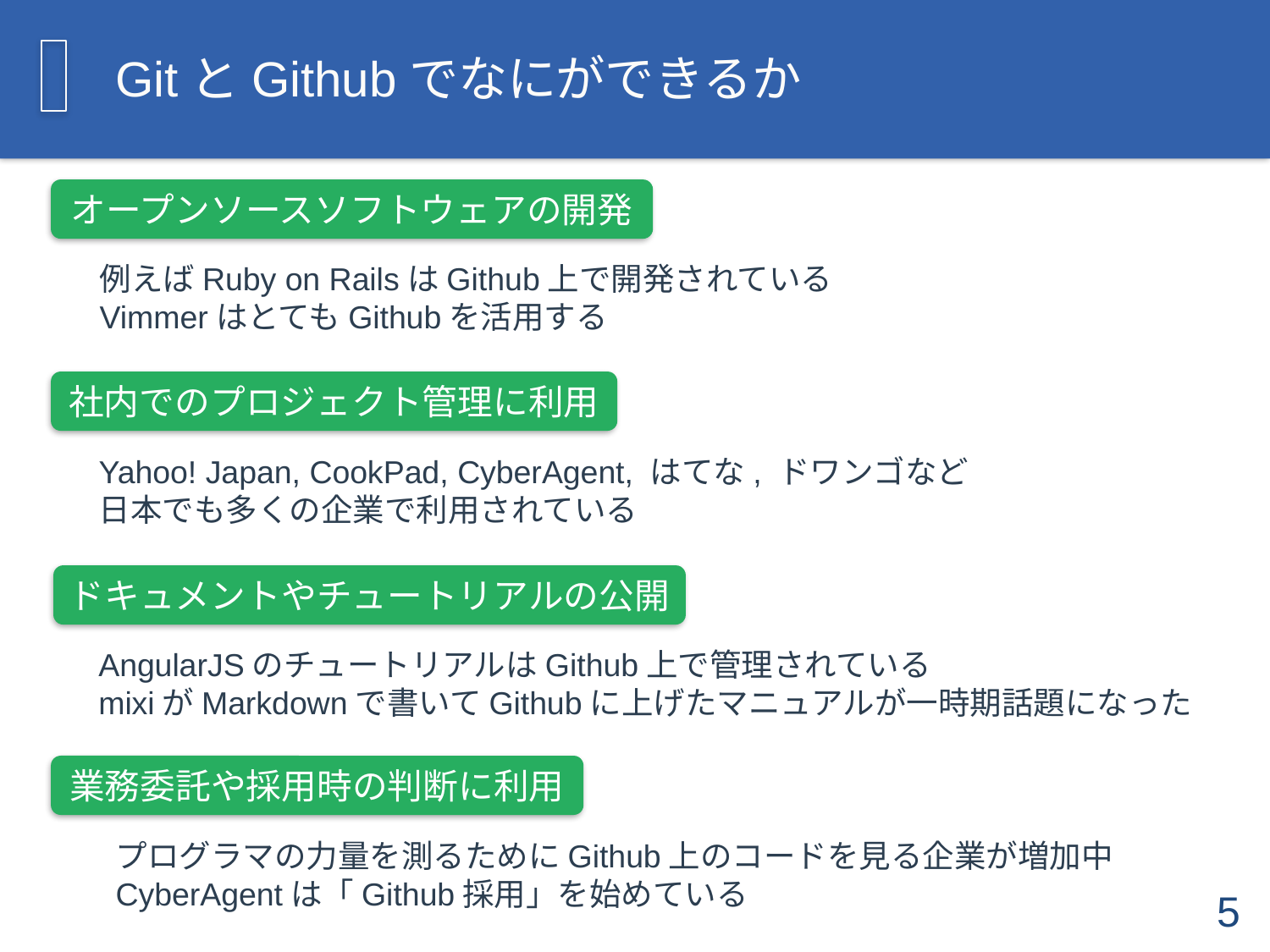

# GitとGithubでなにができるか

オープンソースソフトウェアの開発
例えばRuby on RailsはGithub上で開発されている
VimmerはとてもGithubを活用する

社内でのプロジェクト管理に利用
Yahoo! Japan, CookPad, CyberAgent, はてな, ドワンゴなど
日本でも多くの企業で利用されている

ドキュメントやチュートリアルの公開
AngularJSのチュートリアルはGithub上で管理されている
mixiがMarkdownで書いてGithubに上げたマニュアルが一時期話題になった

業務委託や採用時の判断に利用
プログラマの力量を測るためにGithub上のコードを見る企業が増加中
CyberAgentは「Github採用」を始めている
5